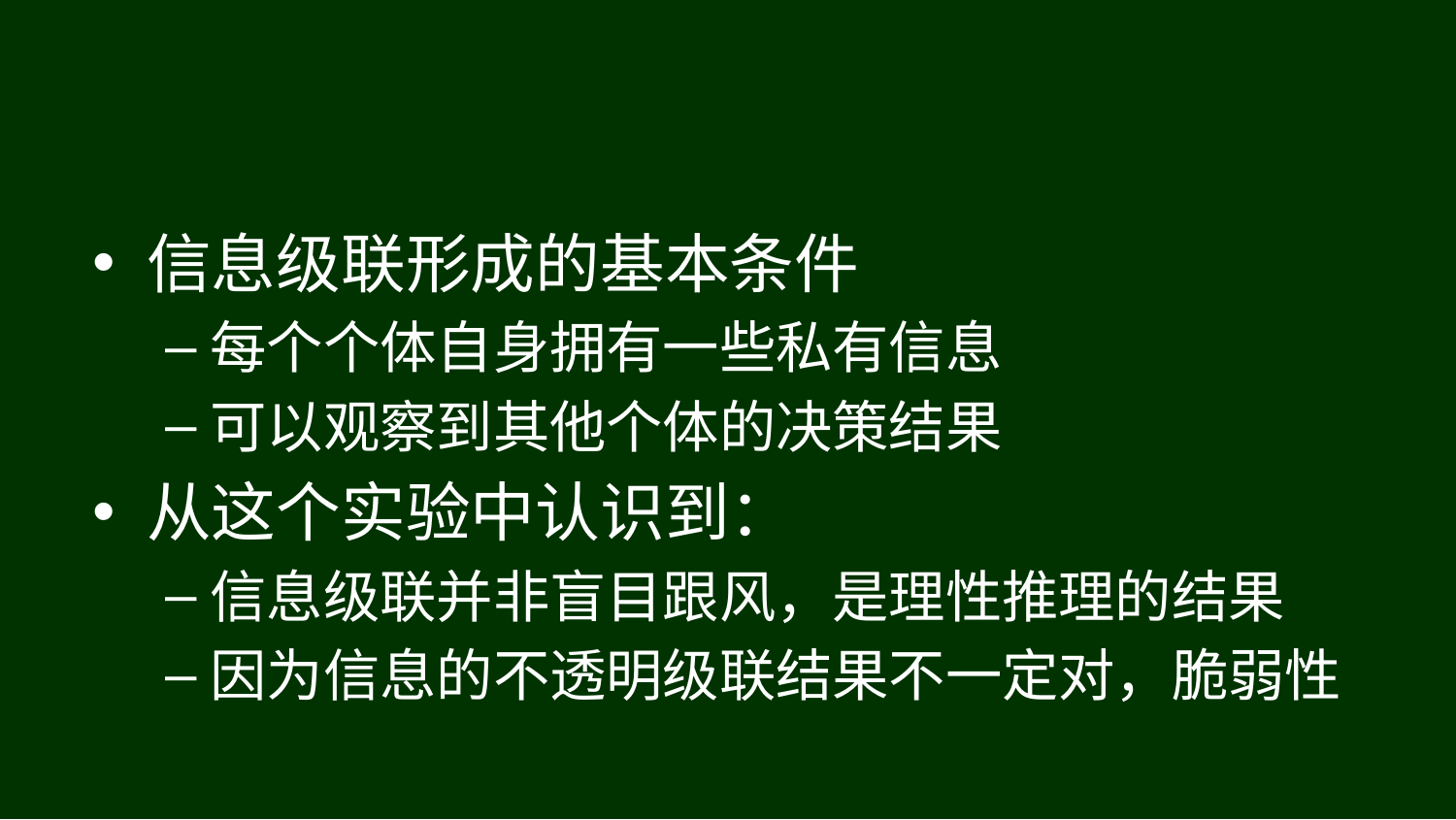

信息级联形成的基本条件
每个个体自身拥有一些私有信息
可以观察到其他个体的决策结果
从这个实验中认识到：
信息级联并非盲目跟风，是理性推理的结果
因为信息的不透明级联结果不一定对，脆弱性